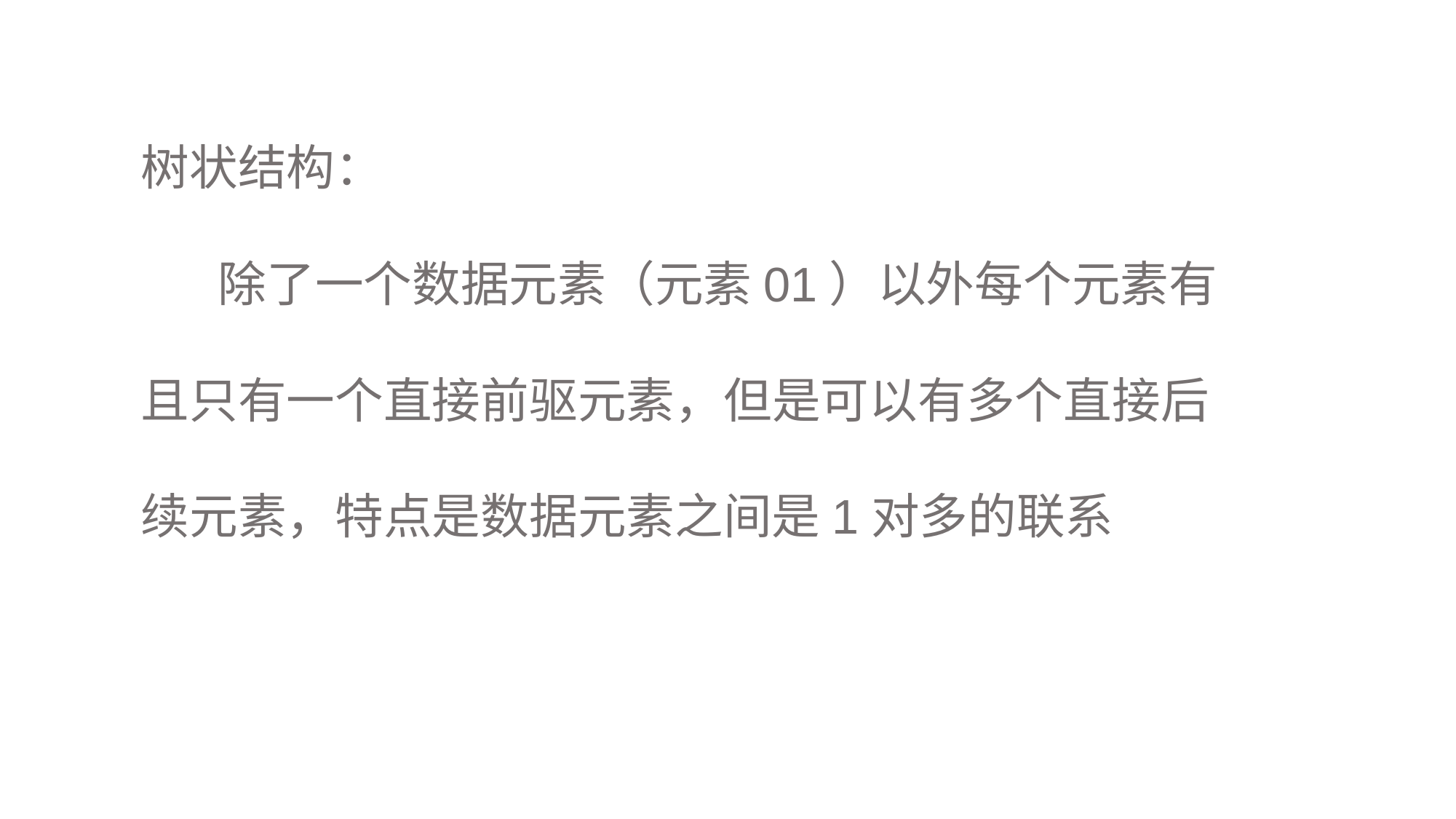

树状结构：

      除了一个数据元素（元素01）以外每个元素有

且只有一个直接前驱元素，但是可以有多个直接后

续元素，特点是数据元素之间是1对多的联系